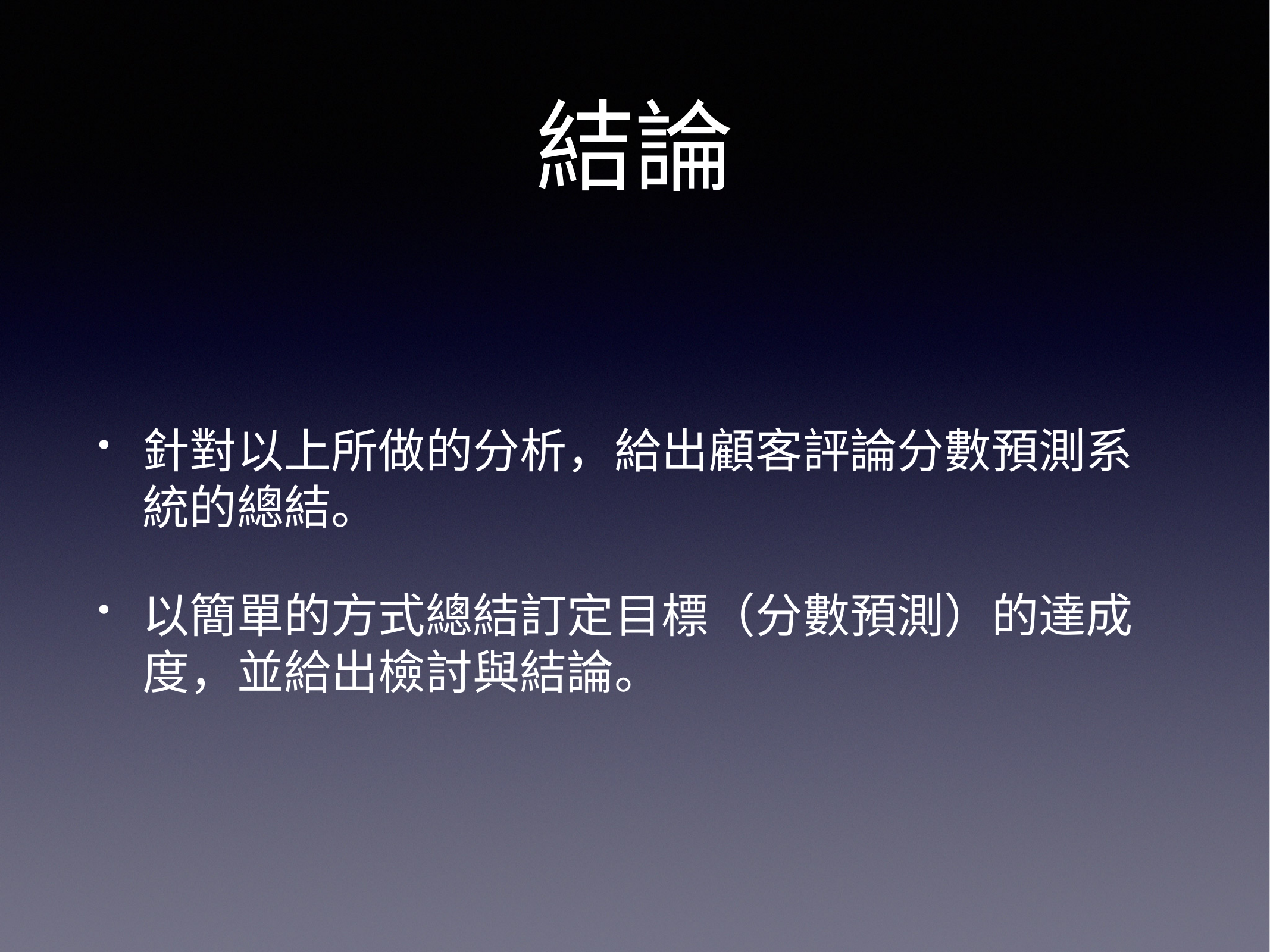

# 結論
針對以上所做的分析，給出顧客評論分數預測系統的總結。
以簡單的方式總結訂定目標（分數預測）的達成度，並給出檢討與結論。